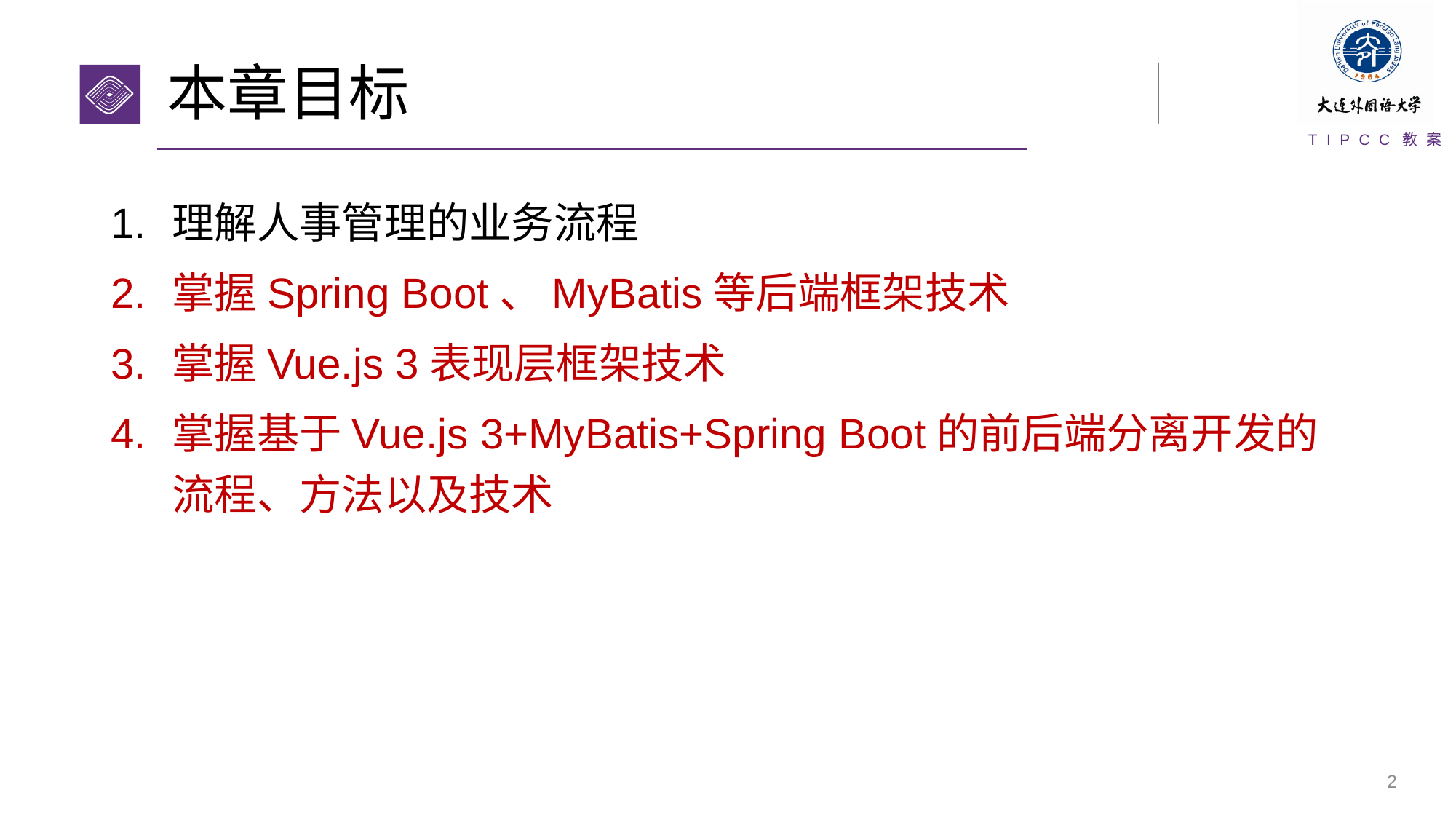

# 本章目标
理解人事管理的业务流程
掌握Spring Boot、MyBatis等后端框架技术
掌握Vue.js 3表现层框架技术
掌握基于Vue.js 3+MyBatis+Spring Boot的前后端分离开发的流程、方法以及技术
2